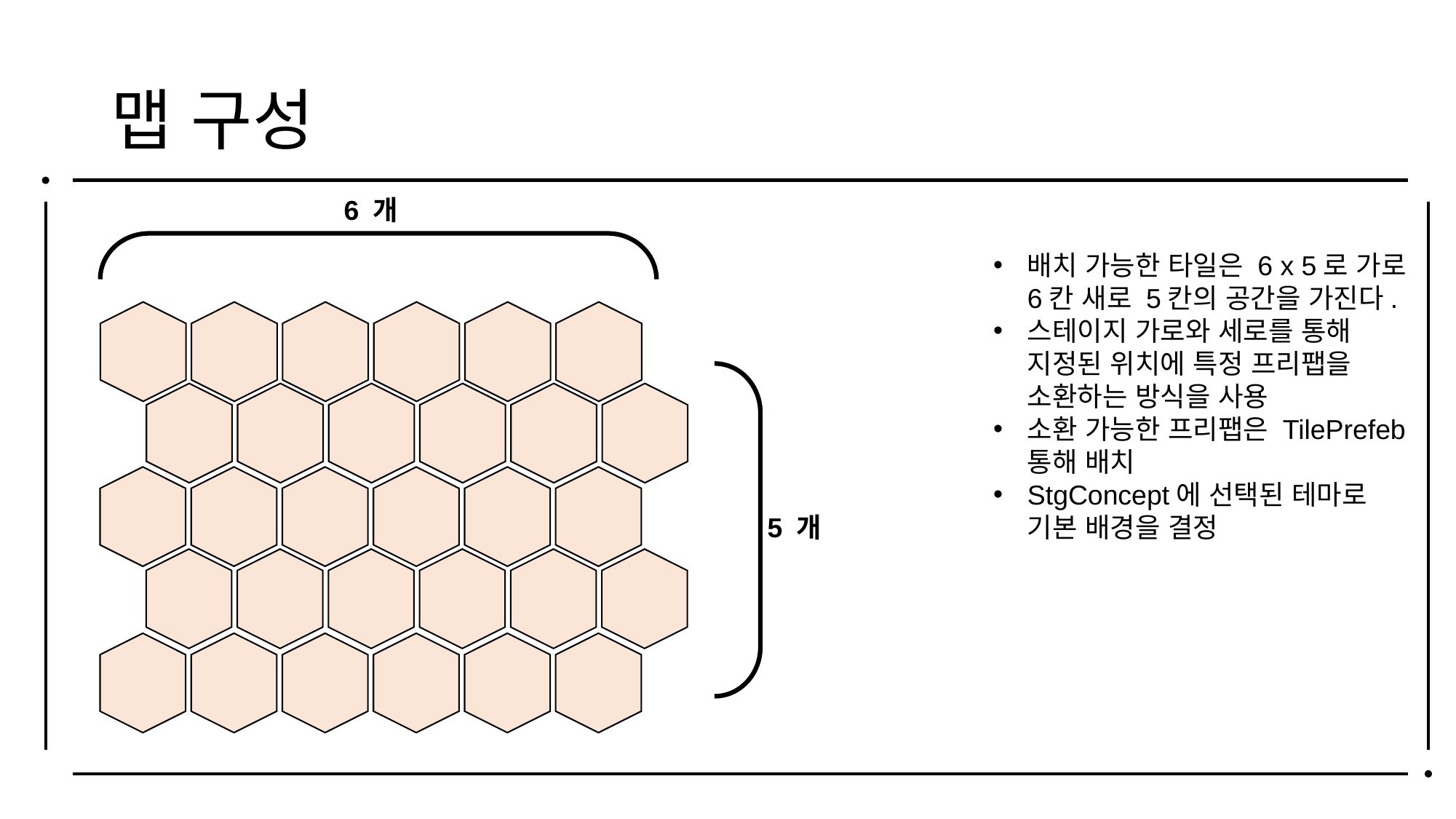

# 맵 구성
6 개
배치 가능한 타일은 6 x 5로 가로
6칸 새로 5칸의 공간을 가진다.
스테이지 가로와 세로를 통해
지정된 위치에 특정 프리팹을
소환하는 방식을 사용
소환 가능한 프리팹은 TilePrefeb
통해 배치
StgConcept에 선택된 테마로
기본 배경을 결정

5 개
보스 몬스터는 기본 대기 상태에서 유저와의 접촉을 통해 전투 혹은 추격으로 넘어 간다.
상태이상은 기본 항상 체크를 하면서도 강제 효과를 가진 상태이상은 별도로 분류한다.
이걸로 4개가 마지막인가… 이게 끝인가? 더 있나?
지형 지물에 대한 FSM은 별도의 지형 지물 문서에서 확인. -> 얘들도 사실상 상태이상으로 처리